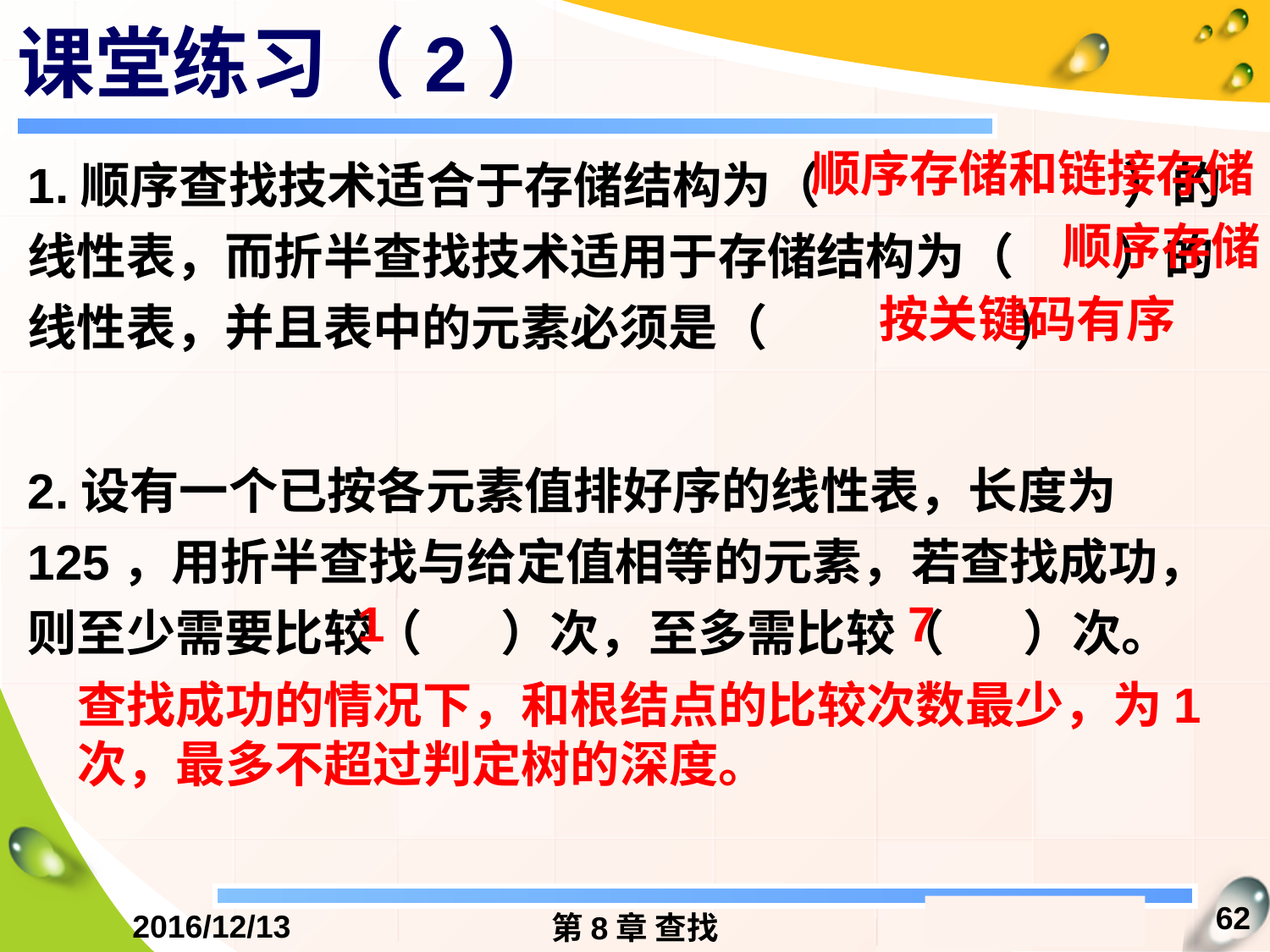

# 课堂练习（2）
1.顺序查找技术适合于存储结构为（                           ）的线性表，而折半查找技术适用于存储结构为（         ）的线性表，并且表中的元素必须是（                      ）

2.设有一个已按各元素值排好序的线性表，长度为125，用折半查找与给定值相等的元素，若查找成功，则至少需要比较（       ）次，至多需比较（       ）次。
顺序存储和链接存储
顺序存储
按关键码有序
1
7
查找成功的情况下，和根结点的比较次数最少，为1次，最多不超过判定树的深度。
62
2016/12/13
第8章 查找